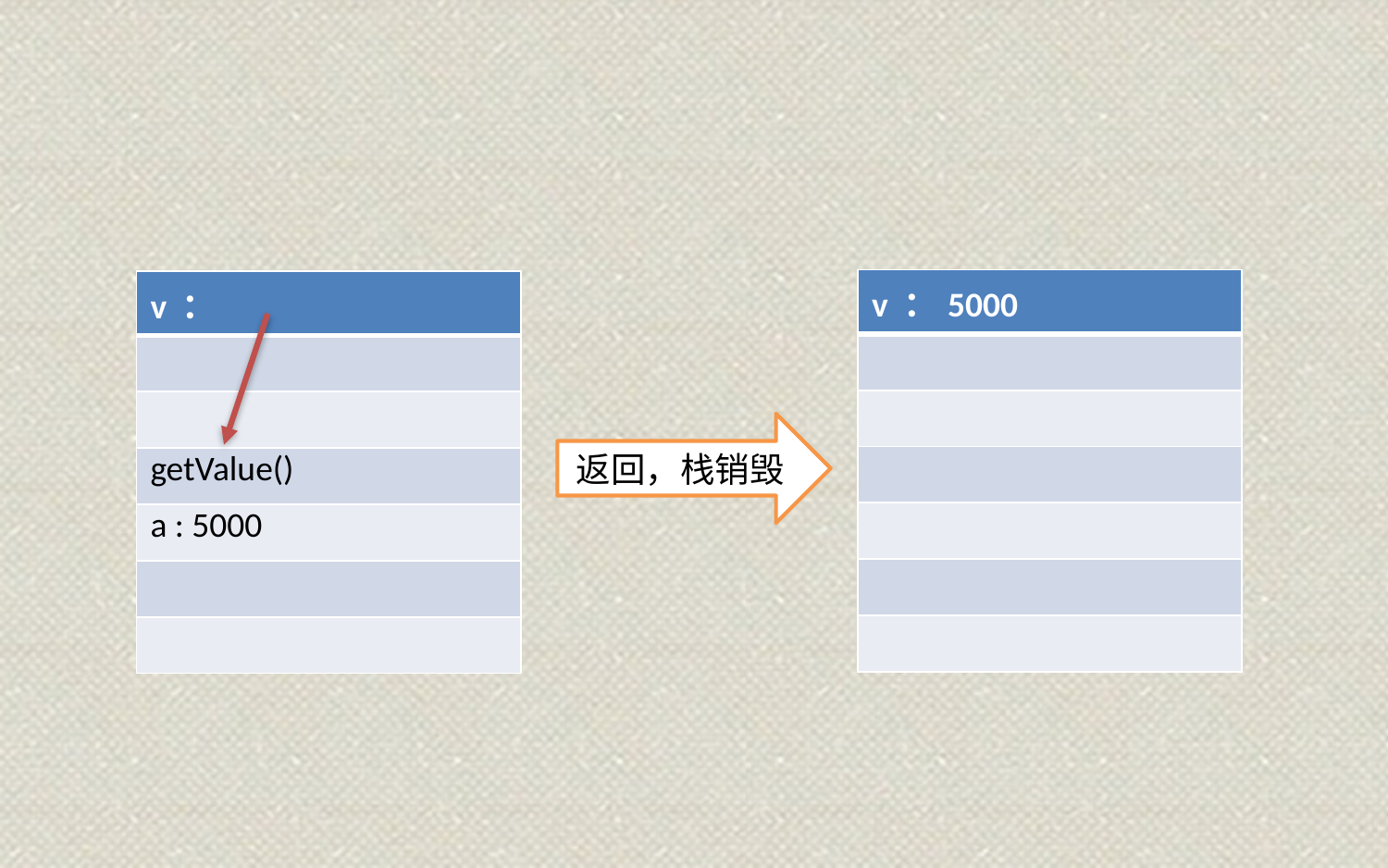

#
| v ：5000 |
| --- |
|  |
|  |
|  |
|  |
|  |
|  |
| v ： |
| --- |
|  |
|  |
| getValue() |
| a : 5000 |
|  |
|  |
返回，栈销毁